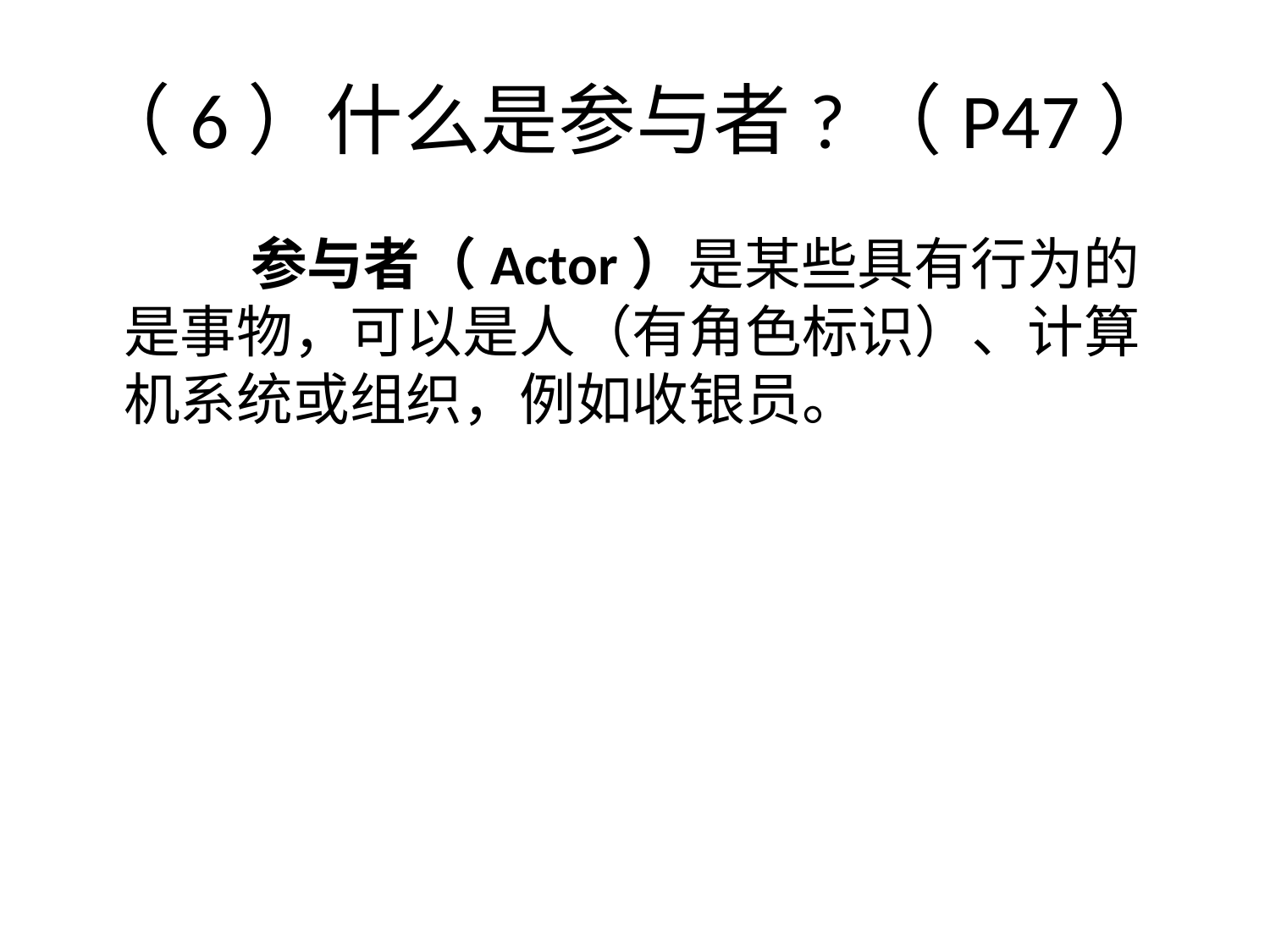

# （6）什么是参与者?（P47）
		参与者（Actor）是某些具有行为的是事物，可以是人（有角色标识）、计算机系统或组织，例如收银员。